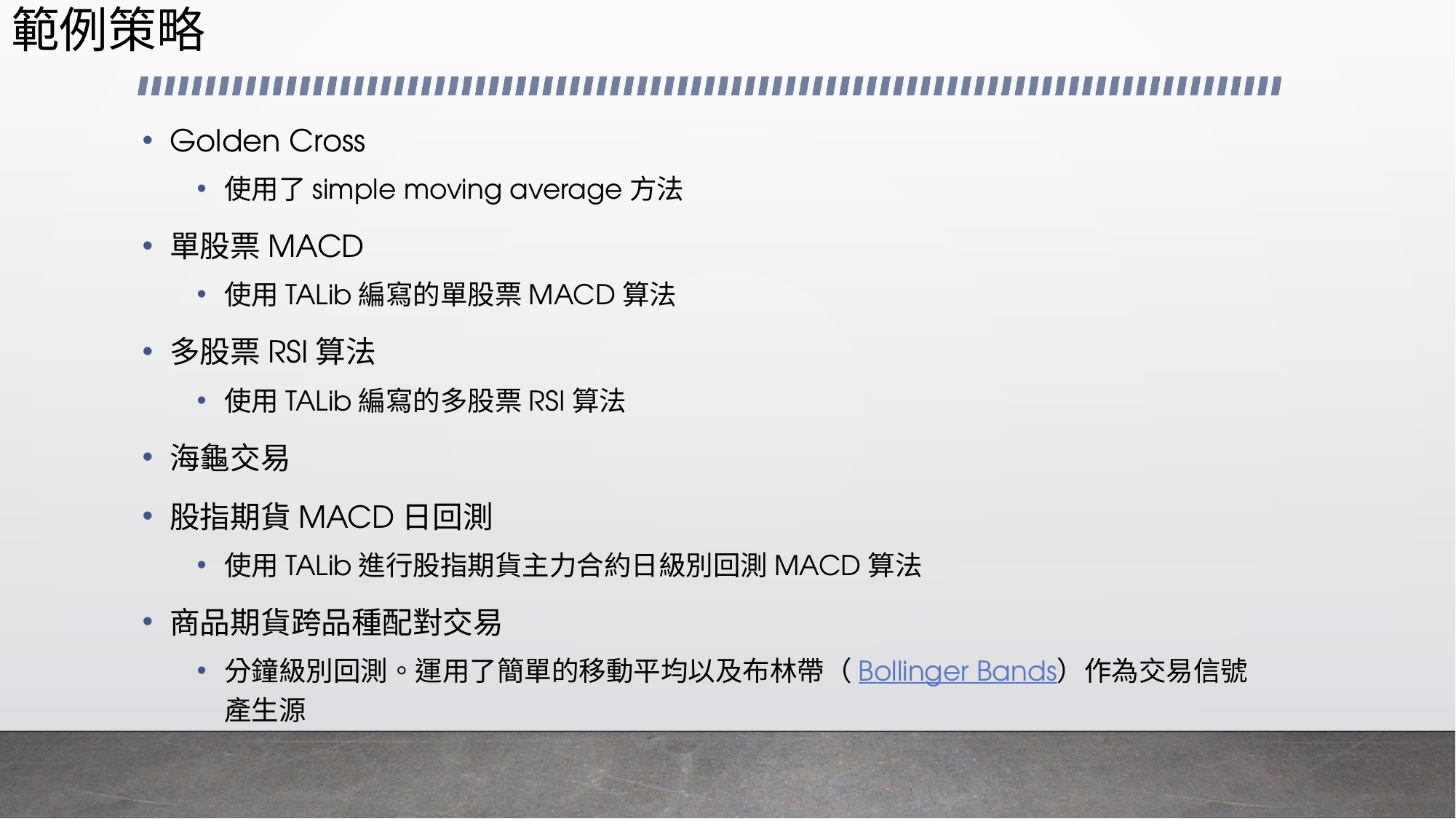

# 範例策略
Golden Cross
使用了simple moving average方法
單股票MACD
使用TALib編寫的單股票MACD算法
多股票RSI算法
使用TALib編寫的多股票RSI算法
海龜交易
股指期貨MACD日回測
使用TALib進行股指期貨主力合約日級別回測MACD算法
商品期貨跨品種配對交易
分鐘級別回測。運用了簡單的移動平均以及布林帶（Bollinger Bands）作為交易信號產生源